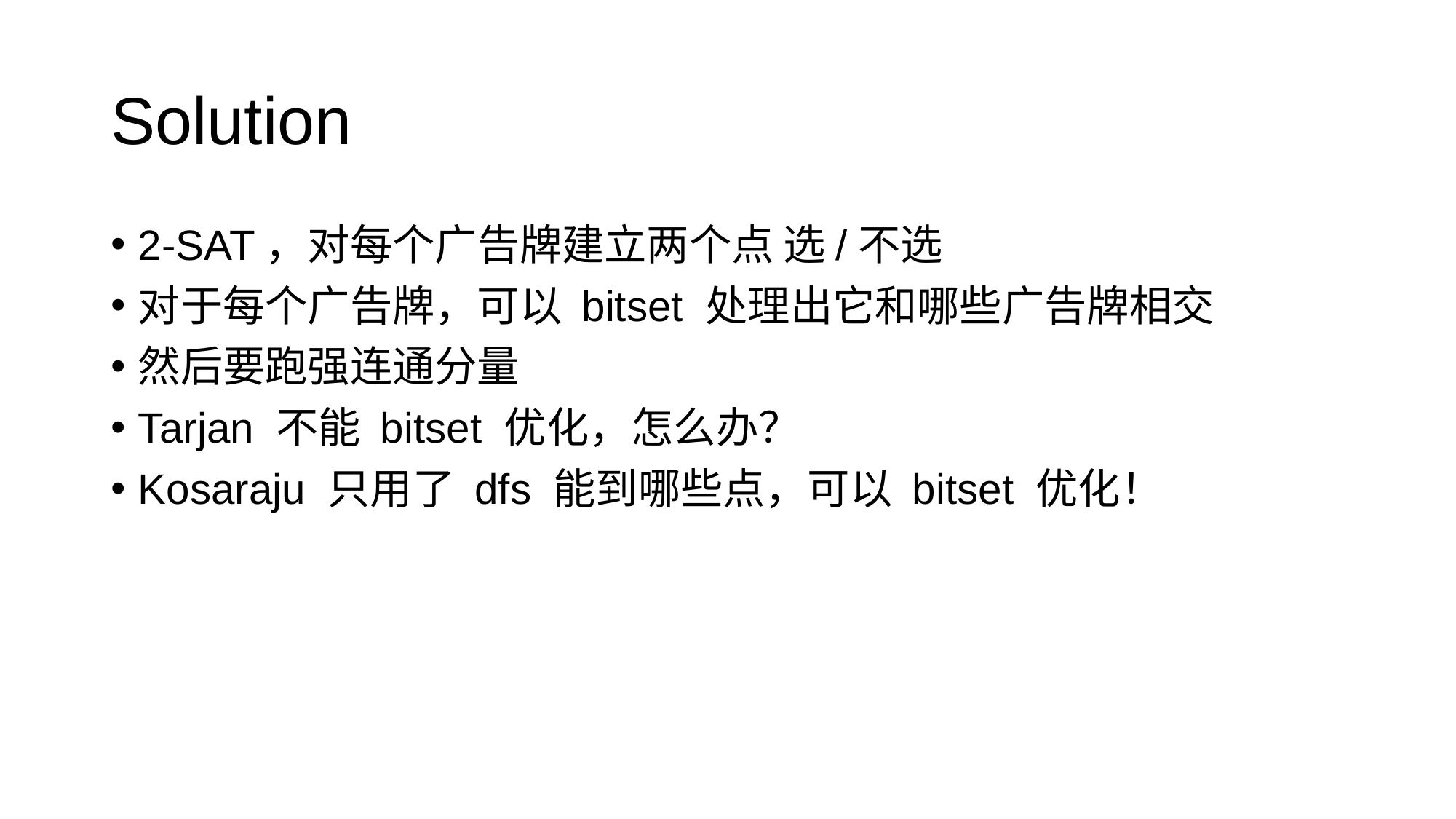

# Solution
2-SAT，对每个广告牌建立两个点 选/不选
对于每个广告牌，可以 bitset 处理出它和哪些广告牌相交
然后要跑强连通分量
Tarjan 不能 bitset 优化，怎么办？
Kosaraju 只用了 dfs 能到哪些点，可以 bitset 优化！